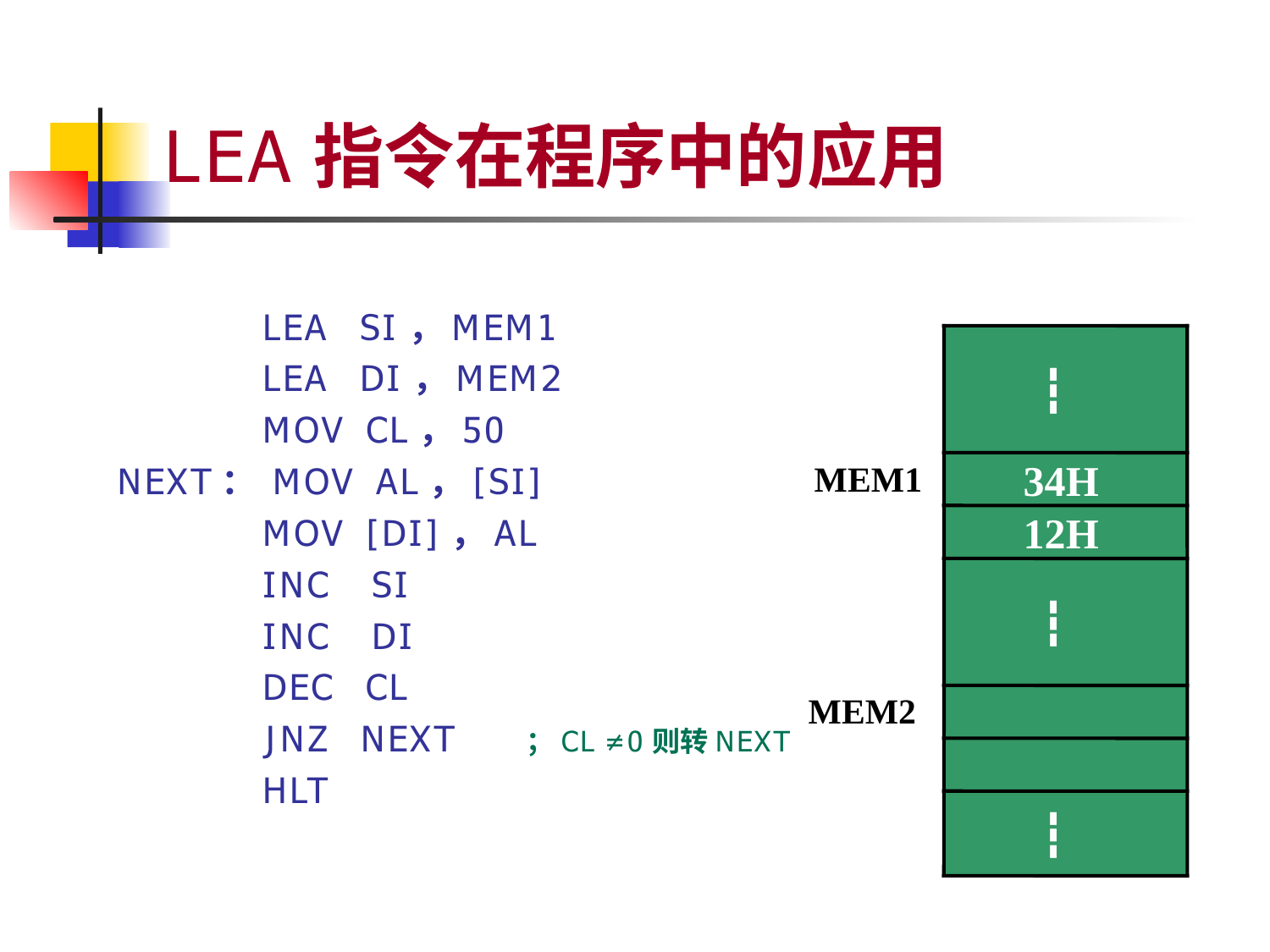

# LEA指令在程序中的应用
              LEA   SI，MEM1
              LEA   DI，MEM2
              MOV  CL，50
NEXT： MOV  AL，[SI]
              MOV  [DI]，AL
              INC    SI
              INC    DI
              DEC   CL
              JNZ   NEXT      ；CL ≠0则转NEXT
              HLT

┇
34H
MEM1

12H

┇
MEM2

┇

83